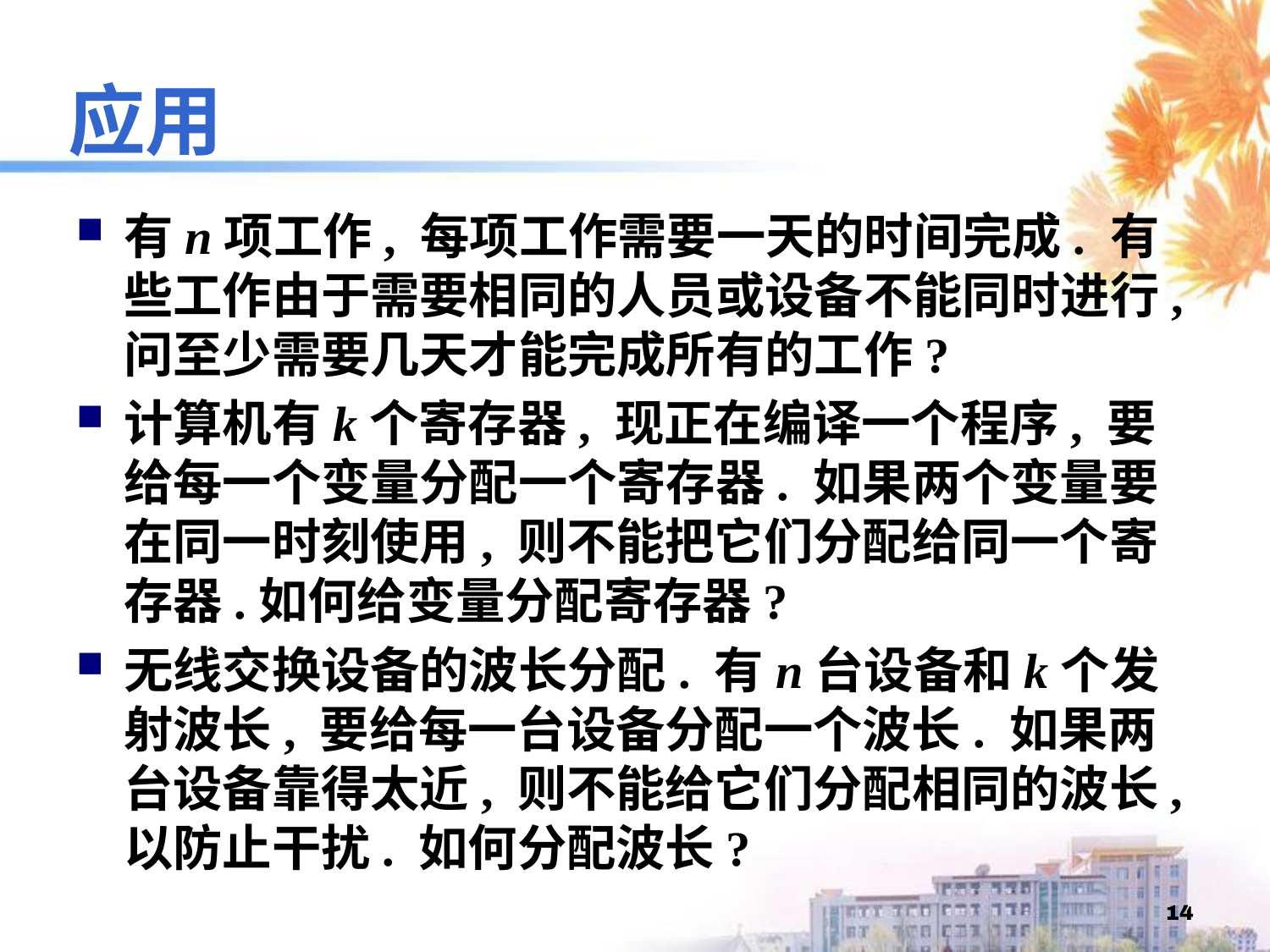

# 应用
有n项工作, 每项工作需要一天的时间完成. 有些工作由于需要相同的人员或设备不能同时进行, 问至少需要几天才能完成所有的工作?
计算机有k个寄存器, 现正在编译一个程序, 要给每一个变量分配一个寄存器. 如果两个变量要在同一时刻使用, 则不能把它们分配给同一个寄存器.如何给变量分配寄存器?
无线交换设备的波长分配. 有n台设备和k个发射波长, 要给每一台设备分配一个波长. 如果两台设备靠得太近, 则不能给它们分配相同的波长, 以防止干扰. 如何分配波长?
14